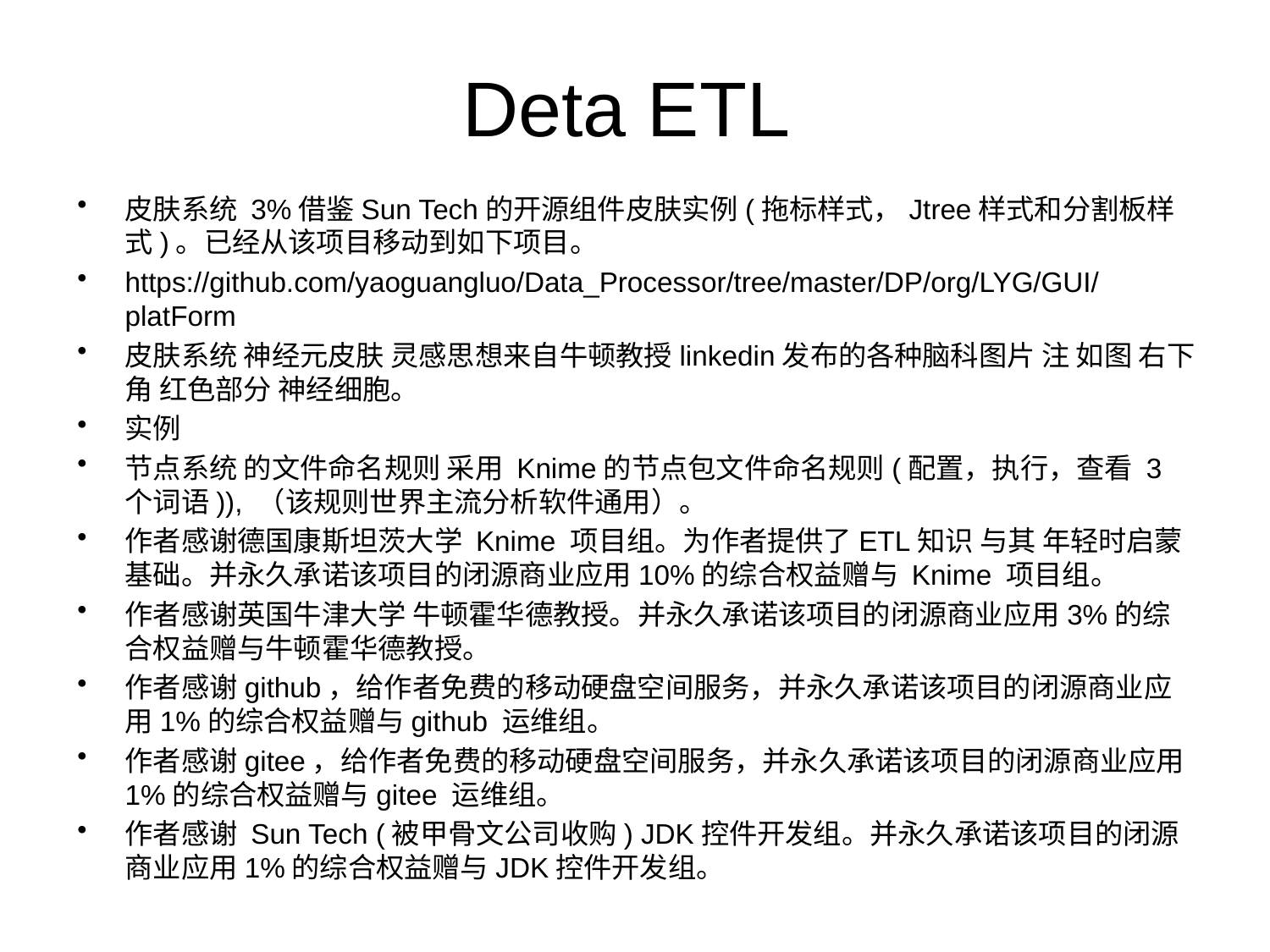

# Deta ETL
皮肤系统 3%借鉴Sun Tech的开源组件皮肤实例(拖标样式，Jtree样式和分割板样式)。已经从该项目移动到如下项目。
https://github.com/yaoguangluo/Data_Processor/tree/master/DP/org/LYG/GUI/platForm
皮肤系统 神经元皮肤 灵感思想来自牛顿教授linkedin发布的各种脑科图片 注 如图 右下角 红色部分 神经细胞。
实例
节点系统 的文件命名规则 采用 Knime的节点包文件命名规则(配置，执行，查看 3个词语)), （该规则世界主流分析软件通用）。
作者感谢德国康斯坦茨大学 Knime 项目组。为作者提供了ETL知识 与其 年轻时启蒙基础。并永久承诺该项目的闭源商业应用10%的综合权益赠与 Knime 项目组。
作者感谢英国牛津大学 牛顿霍华德教授。并永久承诺该项目的闭源商业应用3%的综合权益赠与牛顿霍华德教授。
作者感谢github，给作者免费的移动硬盘空间服务，并永久承诺该项目的闭源商业应用1%的综合权益赠与github 运维组。
作者感谢gitee，给作者免费的移动硬盘空间服务，并永久承诺该项目的闭源商业应用1%的综合权益赠与gitee 运维组。
作者感谢 Sun Tech (被甲骨文公司收购) JDK控件开发组。并永久承诺该项目的闭源商业应用1%的综合权益赠与JDK控件开发组。